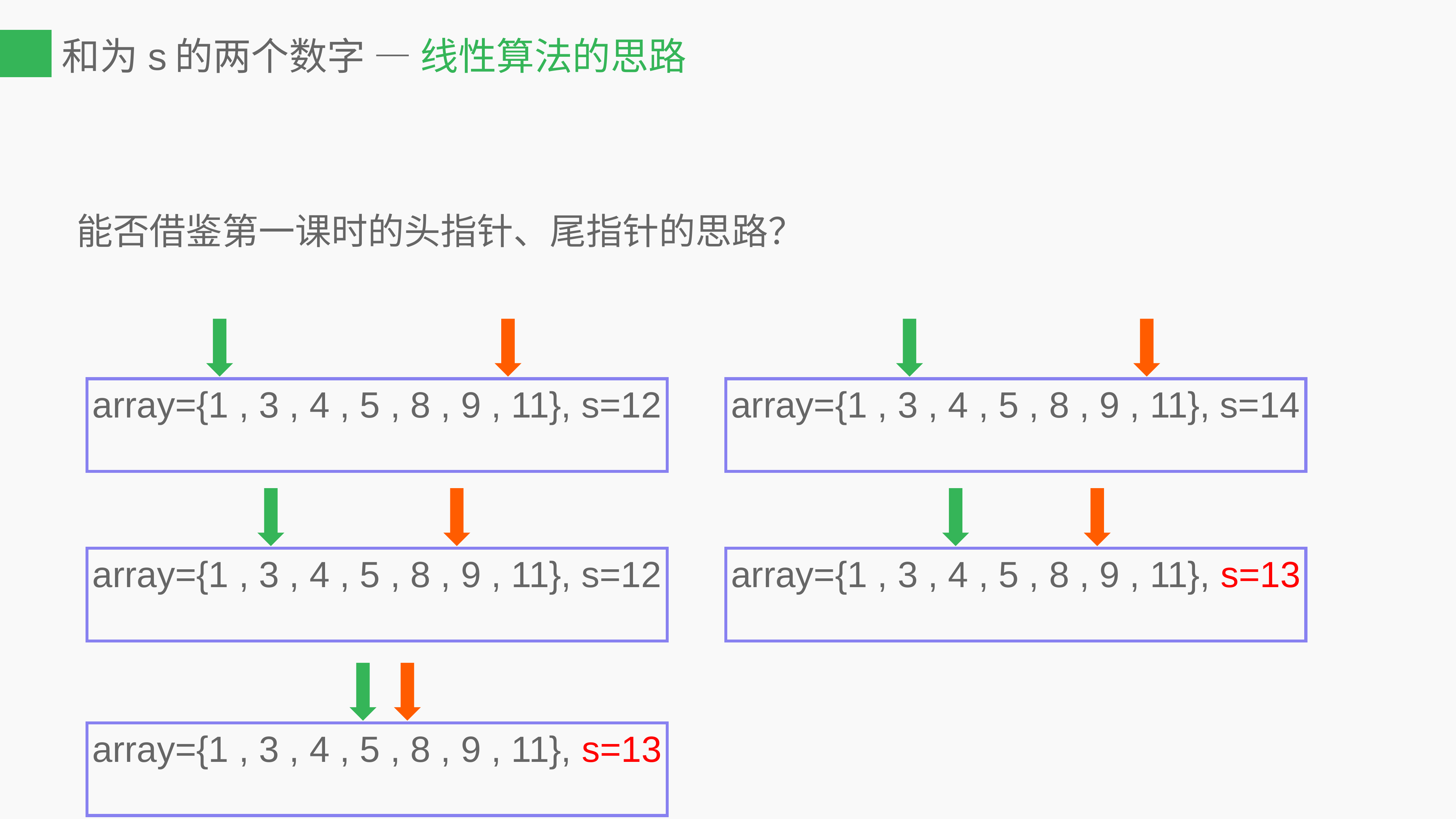

# 和为s的两个数字 — 线性算法的思路
能否借鉴第一课时的头指针、尾指针的思路？

array={1 , 3 , 4 , 5 , 8 , 9 , 11}, s=12

array={1 , 3 , 4 , 5 , 8 , 9 , 11}, s=14

array={1 , 3 , 4 , 5 , 8 , 9 , 11}, s=12

array={1 , 3 , 4 , 5 , 8 , 9 , 11}, s=13

array={1 , 3 , 4 , 5 , 8 , 9 , 11}, s=13